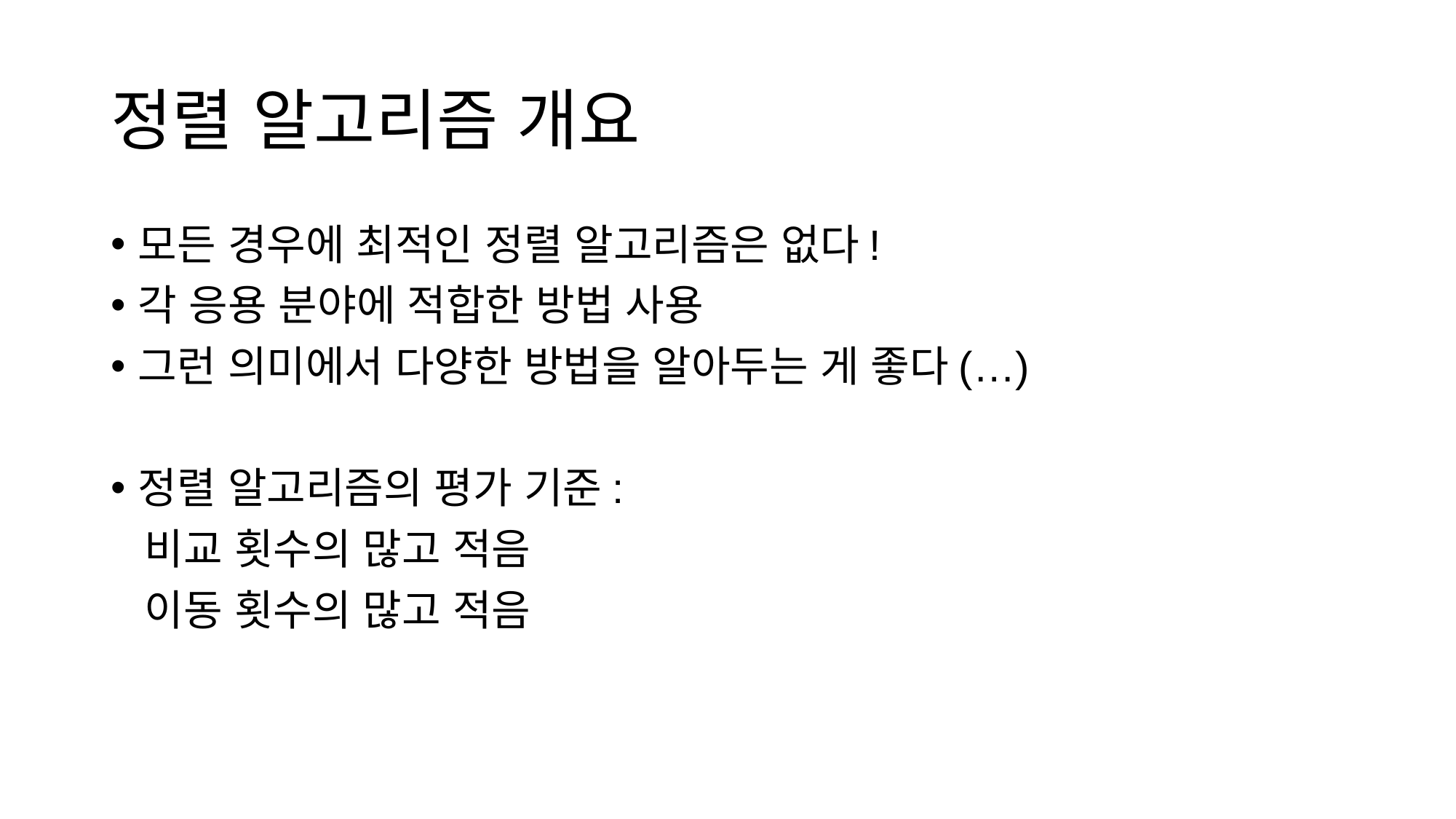

# 정렬 알고리즘 개요
모든 경우에 최적인 정렬 알고리즘은 없다!
각 응용 분야에 적합한 방법 사용
그런 의미에서 다양한 방법을 알아두는 게 좋다(…)

정렬 알고리즘의 평가 기준:
  비교 횟수의 많고 적음
  이동 횟수의 많고 적음